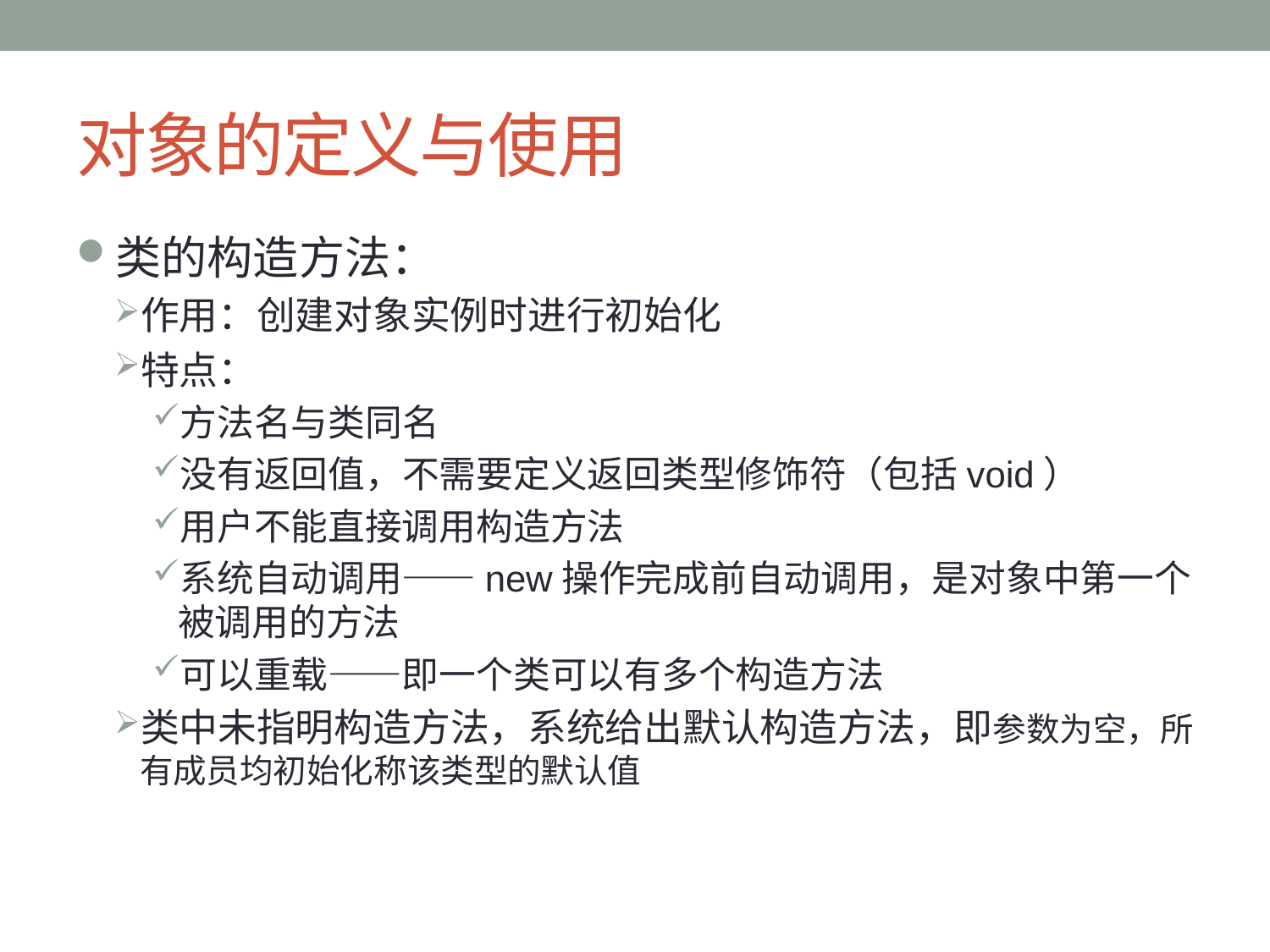

# 对象的定义与使用
类的构造方法：
作用：创建对象实例时进行初始化
特点：
方法名与类同名
没有返回值，不需要定义返回类型修饰符（包括void）
用户不能直接调用构造方法
系统自动调用——new操作完成前自动调用，是对象中第一个被调用的方法
可以重载——即一个类可以有多个构造方法
类中未指明构造方法，系统给出默认构造方法，即参数为空，所有成员均初始化称该类型的默认值